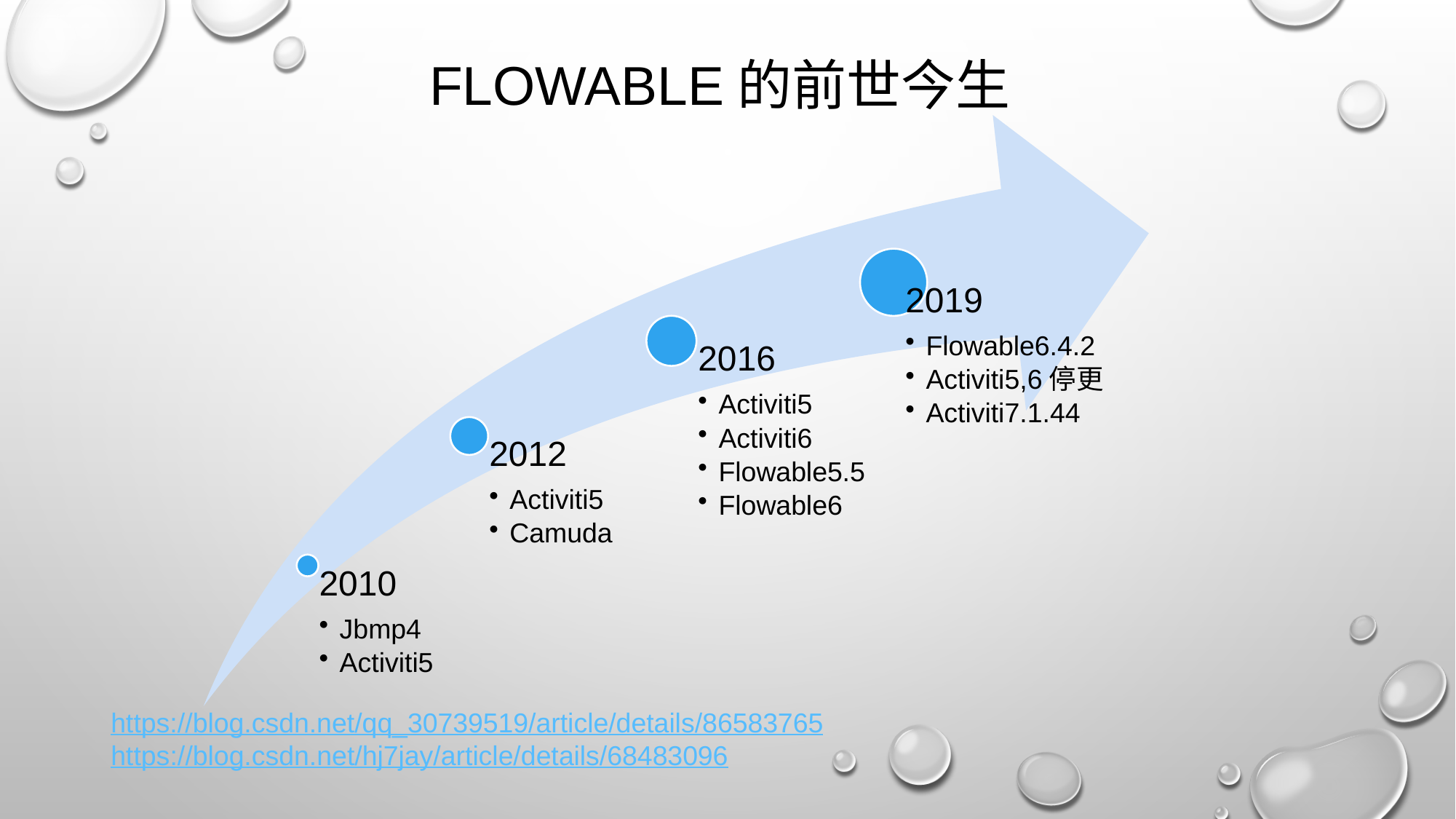

# Flowable的前世今生
2010
Jbmp4
Activiti5
2012
Activiti5
Camuda
2016
Activiti5
Activiti6
Flowable5.5
Flowable6
2019
Flowable6.4.2
Activiti5,6停更
Activiti7.1.44
https://blog.csdn.net/qq_30739519/article/details/86583765
https://blog.csdn.net/hj7jay/article/details/68483096